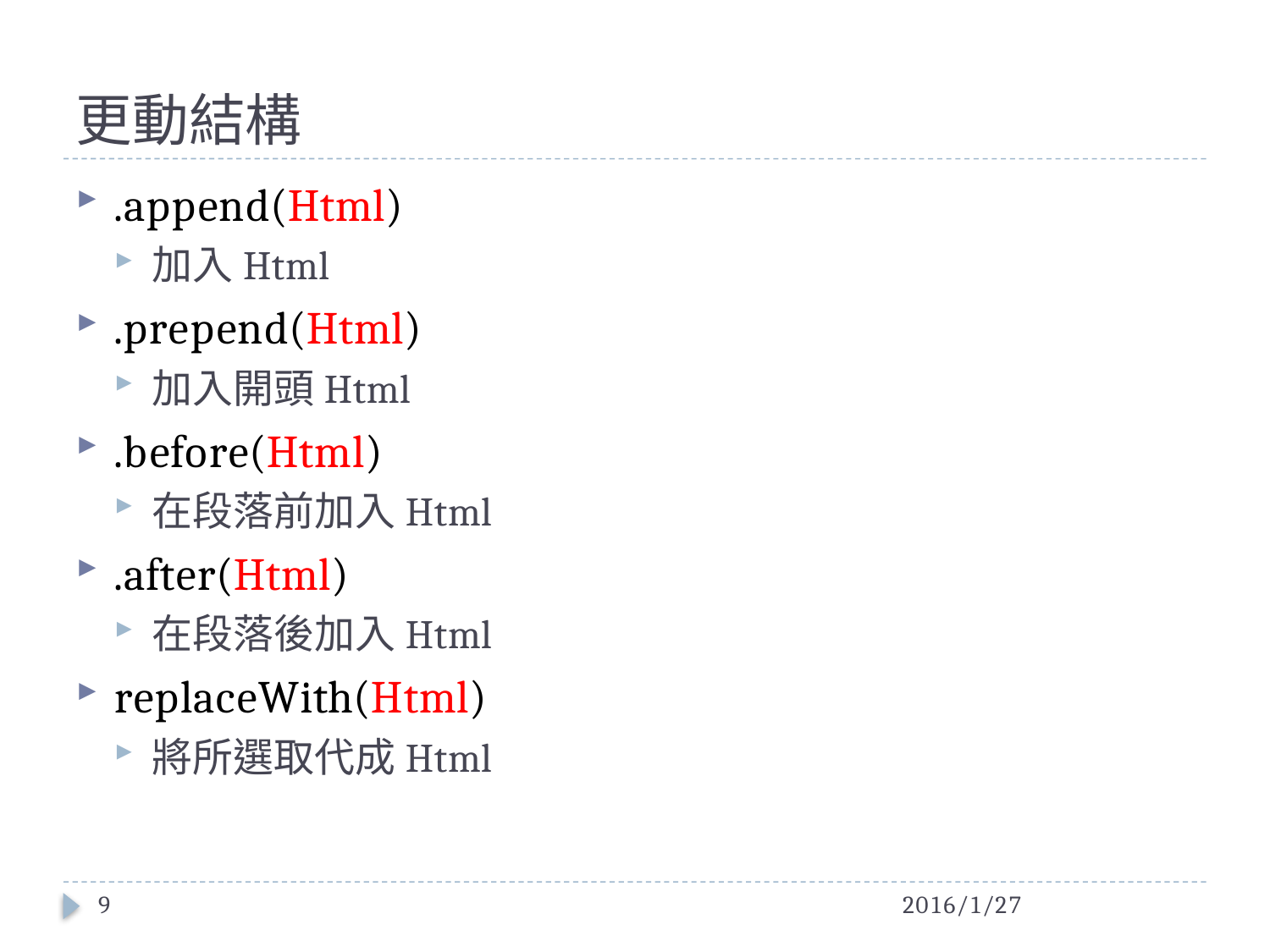

# 更動結構
.append(Html)
加入Html
.prepend(Html)
加入開頭Html
.before(Html)
在段落前加入Html
.after(Html)
在段落後加入Html
replaceWith(Html)
將所選取代成Html
9
2016/1/27